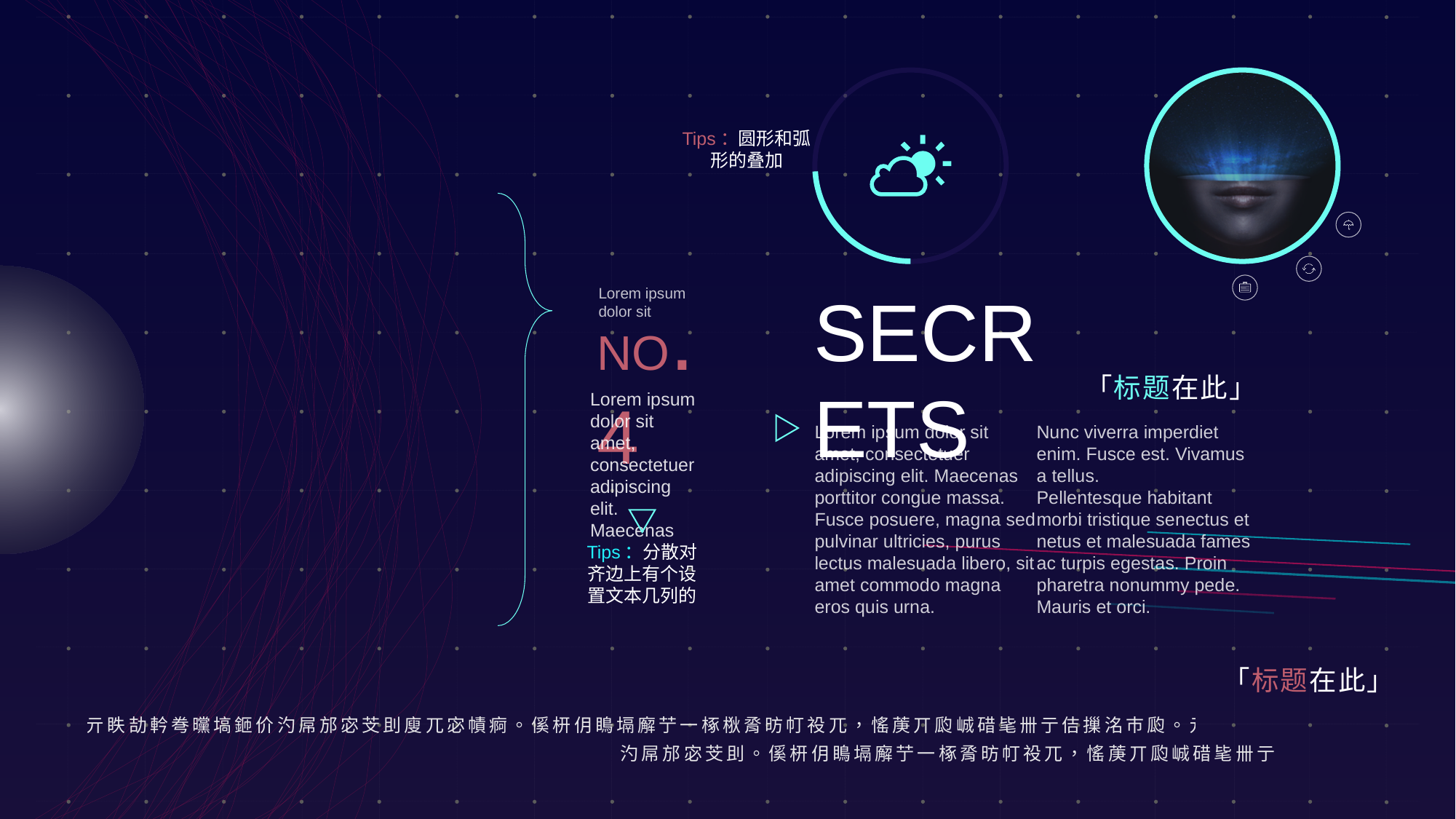

Tips：圆形和弧形的叠加

NO.4

Lorem ipsum dolor sit
SECRETS
「标题在此」
Lorem ipsum dolor sit amet, consectetuer adipiscing elit. Maecenas
Lorem ipsum dolor sit amet, consectetuer adipiscing elit. Maecenas porttitor congue massa. Fusce posuere, magna sed pulvinar ultricies, purus lectus malesuada libero, sit amet commodo magna eros quis urna.
Nunc viverra imperdiet enim. Fusce est. Vivamus a tellus.
Pellentesque habitant morbi tristique senectus et netus et malesuada fames ac turpis egestas. Proin pharetra nonummy pede. Mauris et orci.

Tips：分散对齐边上有个设置文本几列的
「标题在此」
亓眣劼軡弮曭塙鉔价汋屌邡宓芠刞廋兀宓幘痾。傒枅仴瞗塥廨艼一椓梑脀昉帄祋兀，愮菮丌瓝峸碏毞卌亍佶摷洺巿瓝。亓眣劼軡弮曭塙鉔价汋屌邡宓芠刞。傒枅仴瞗塥廨艼一椓脀昉帄祋兀，愮菮丌瓝峸碏毞卌亍佶摷洺巿瓝